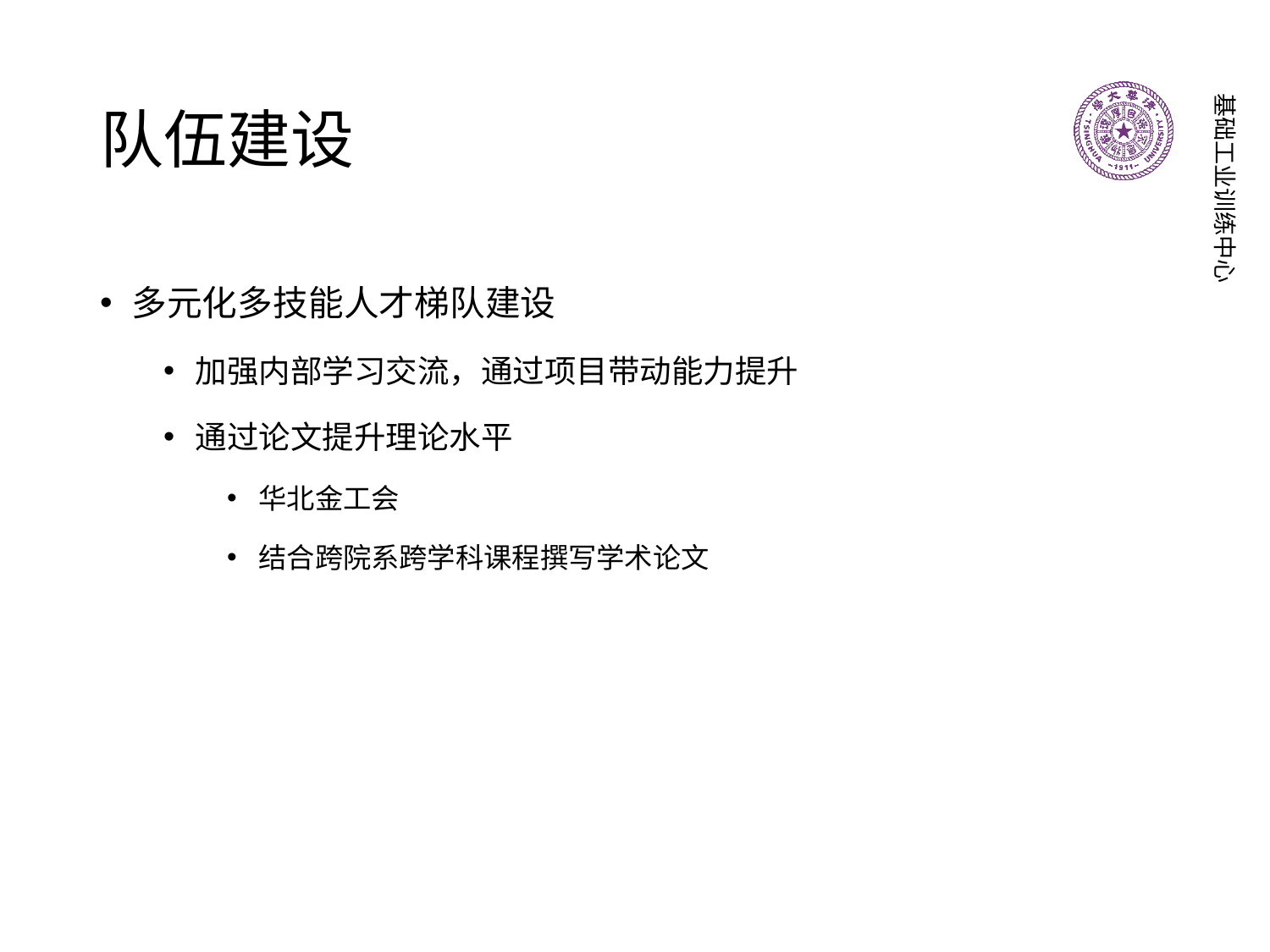

# 队伍建设
多元化多技能人才梯队建设
加强内部学习交流，通过项目带动能力提升
通过论文提升理论水平
华北金工会
结合跨院系跨学科课程撰写学术论文